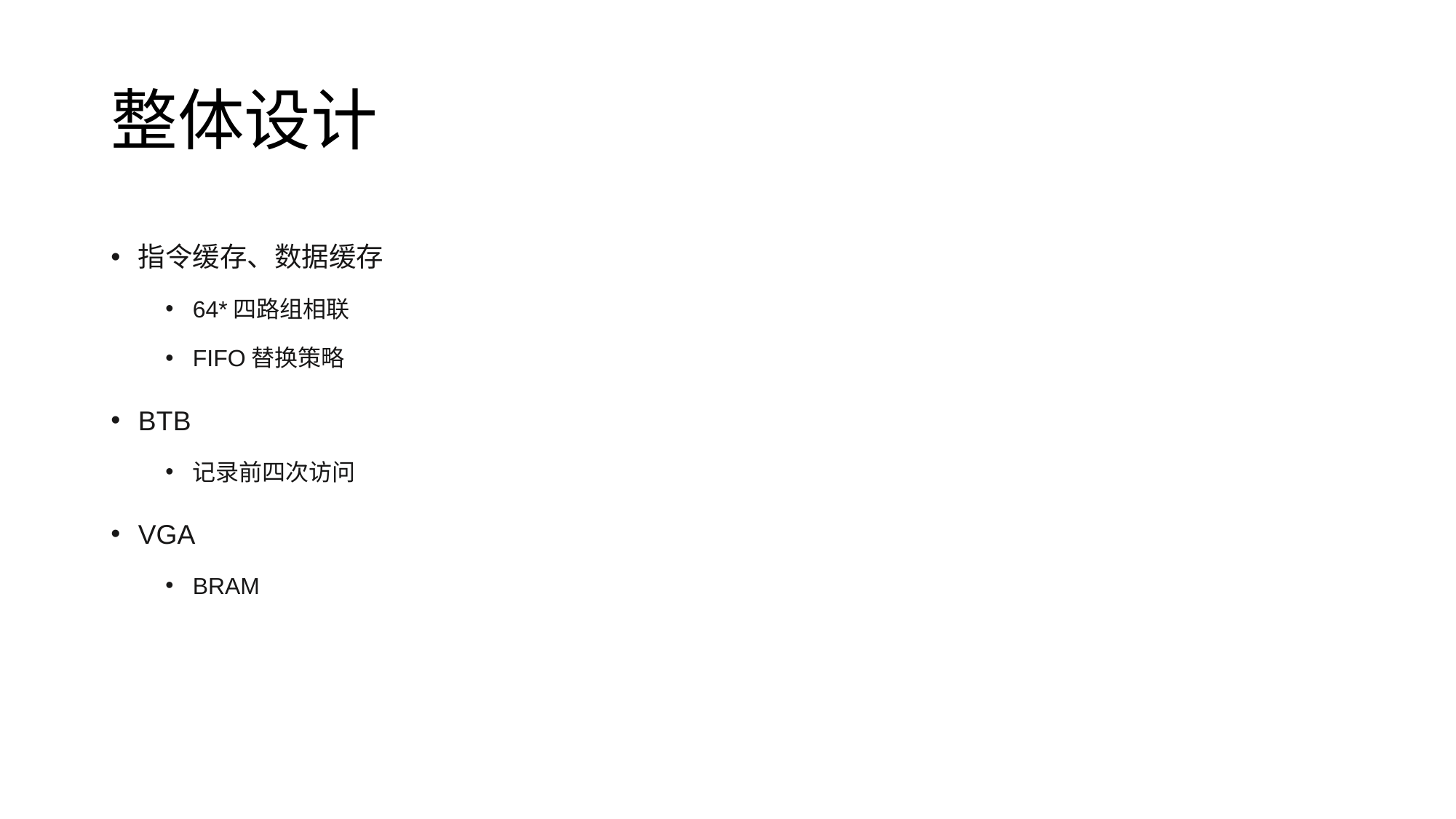

# 整体设计
指令缓存、数据缓存
64*四路组相联
FIFO替换策略
BTB
记录前四次访问
VGA
BRAM